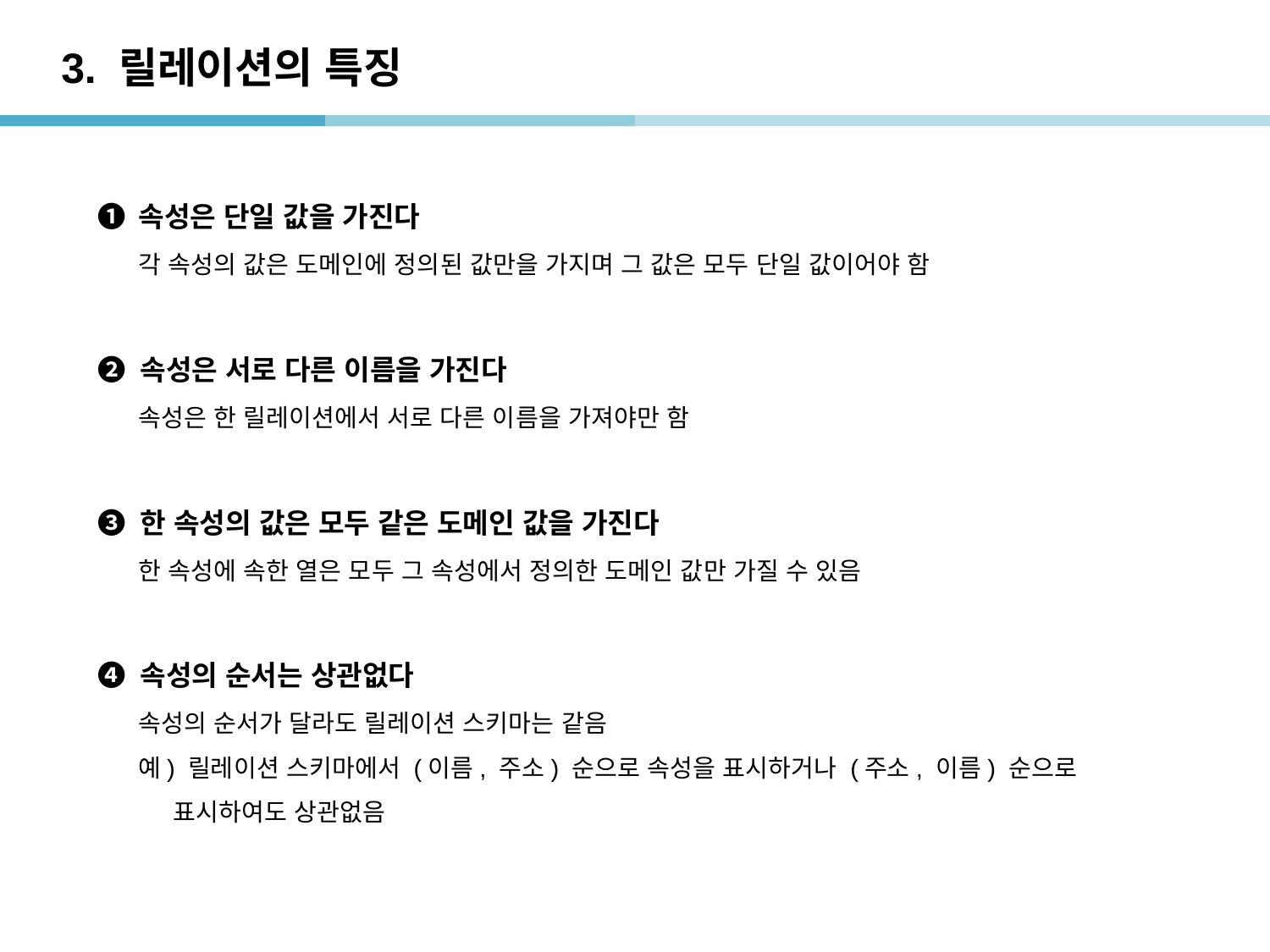

# 3. 릴레이션의 특징
➊ 속성은 단일 값을 가진다
각 속성의 값은 도메인에 정의된 값만을 가지며 그 값은 모두 단일 값이어야 함
➋ 속성은 서로 다른 이름을 가진다
속성은 한 릴레이션에서 서로 다른 이름을 가져야만 함
➌ 한 속성의 값은 모두 같은 도메인 값을 가진다
한 속성에 속한 열은 모두 그 속성에서 정의한 도메인 값만 가질 수 있음
➍ 속성의 순서는 상관없다
속성의 순서가 달라도 릴레이션 스키마는 같음
예) 릴레이션 스키마에서 (이름, 주소) 순으로 속성을 표시하거나 (주소, 이름) 순으로
     표시하여도 상관없음